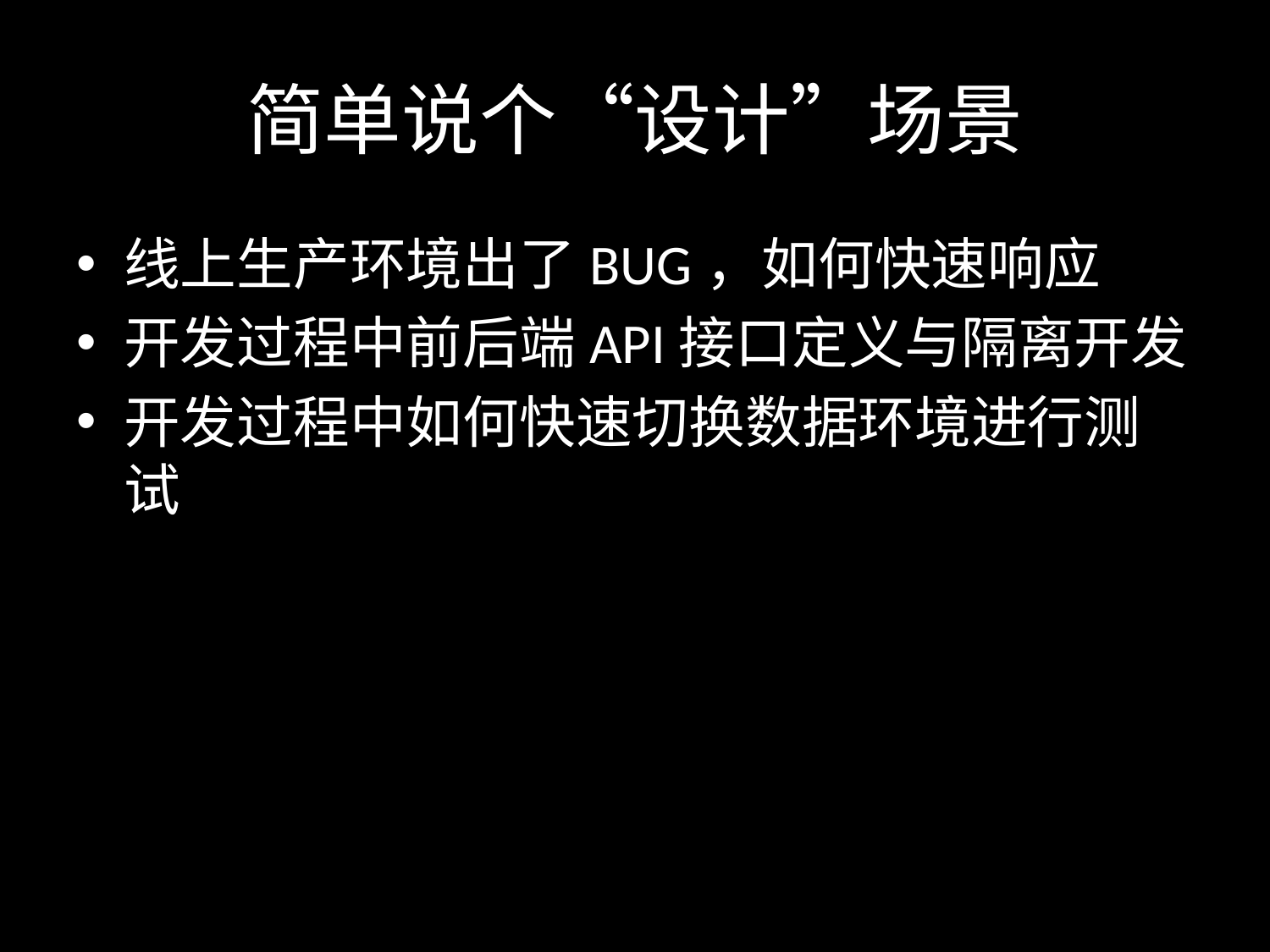

# 简单说个“设计”场景
线上生产环境出了BUG，如何快速响应
开发过程中前后端API接口定义与隔离开发
开发过程中如何快速切换数据环境进行测试